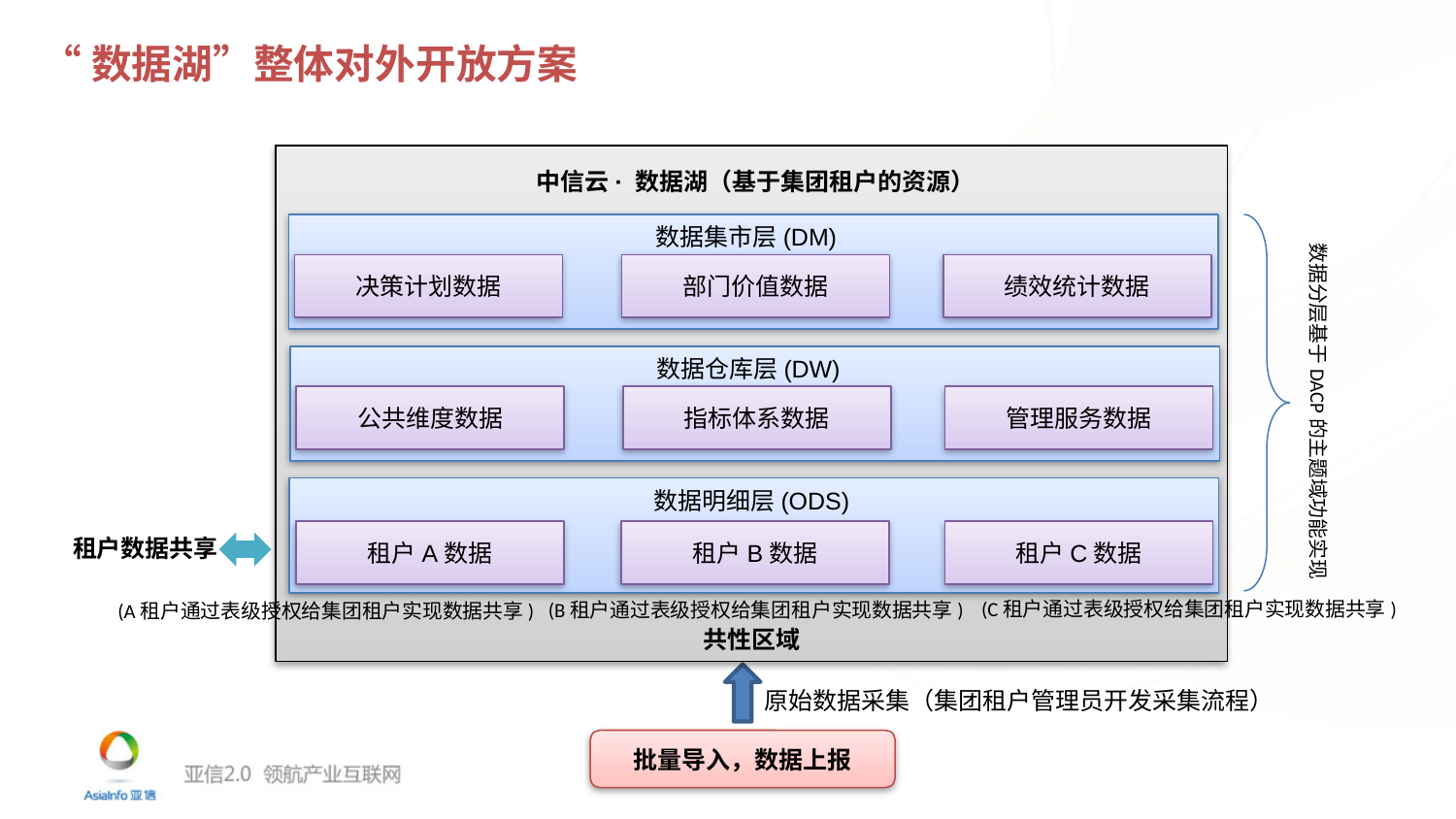

“数据湖”整体对外开放方案

数据集市层(DM)
决策计划数据
部门价值数据
绩效统计数据

数据仓库层(DW)
公共维度数据
指标体系数据
管理服务数据

数据明细层(ODS)
租户A数据
租户B数据
租户C数据
共性区域
中信云· 数据湖（基于集团租户的资源）

数据分层基于DACP的主题域功能实现

租户数据共享
(C租户通过表级授权给集团租户实现数据共享)
(B租户通过表级授权给集团租户实现数据共享)
(A租户通过表级授权给集团租户实现数据共享)

原始数据采集（集团租户管理员开发采集流程）
批量导入，数据上报